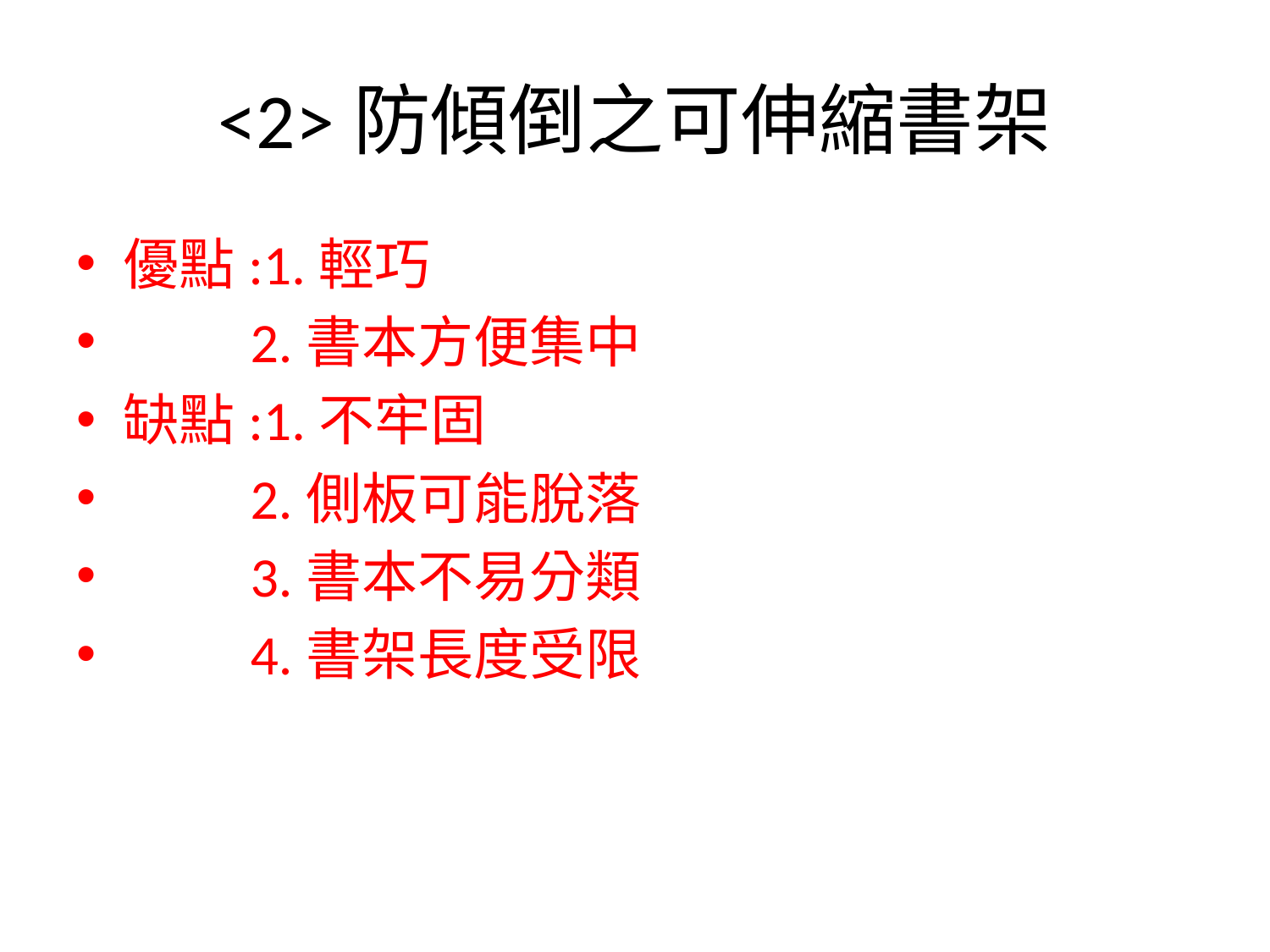

# <2>防傾倒之可伸縮書架
優點:1.輕巧
          2.書本方便集中
缺點:1.不牢固
          2.側板可能脫落
          3.書本不易分類
          4.書架長度受限